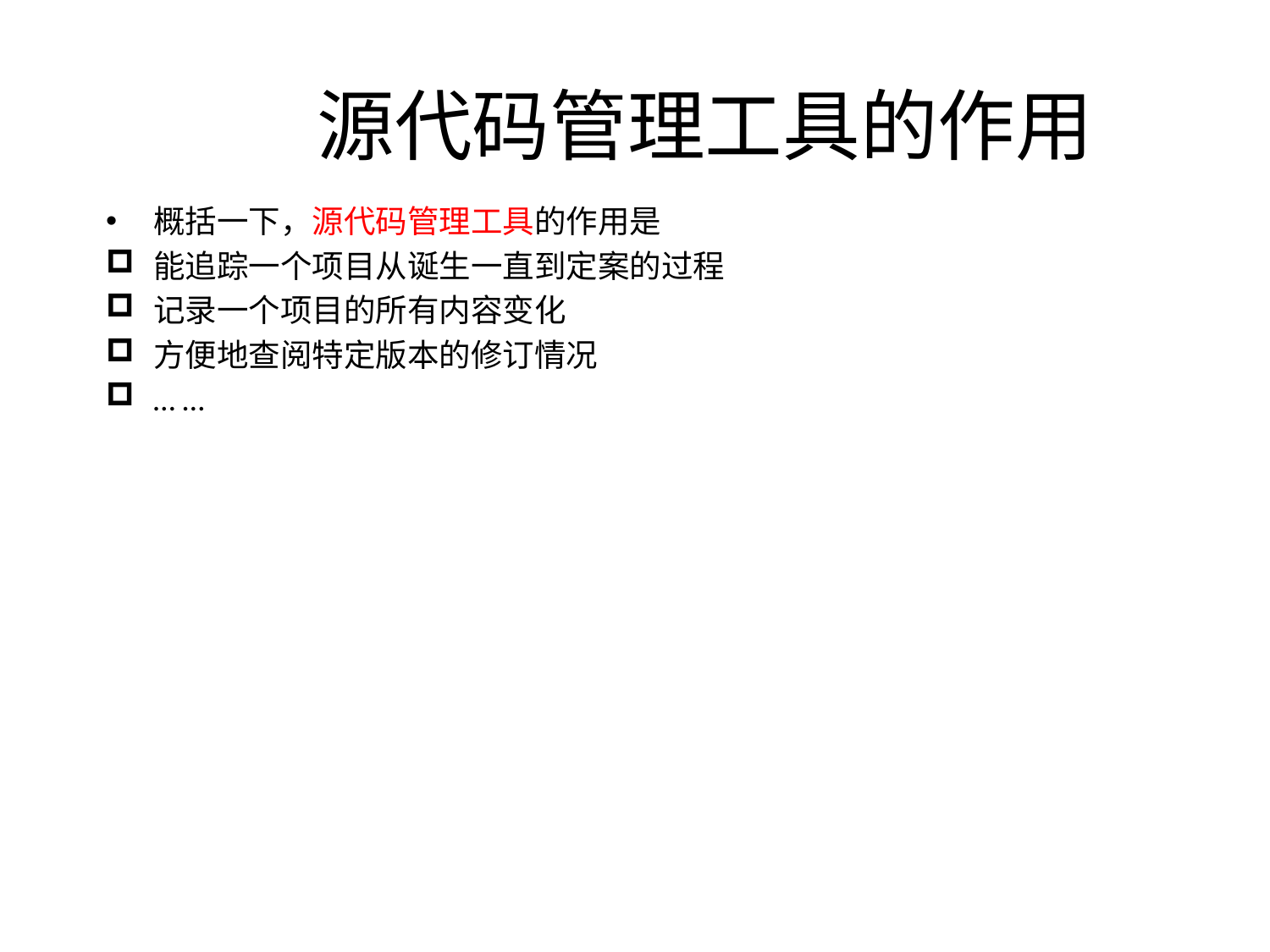

源代码管理工具的作用
概括一下，源代码管理工具的作用是
能追踪一个项目从诞生一直到定案的过程
记录一个项目的所有内容变化
方便地查阅特定版本的修订情况
… …